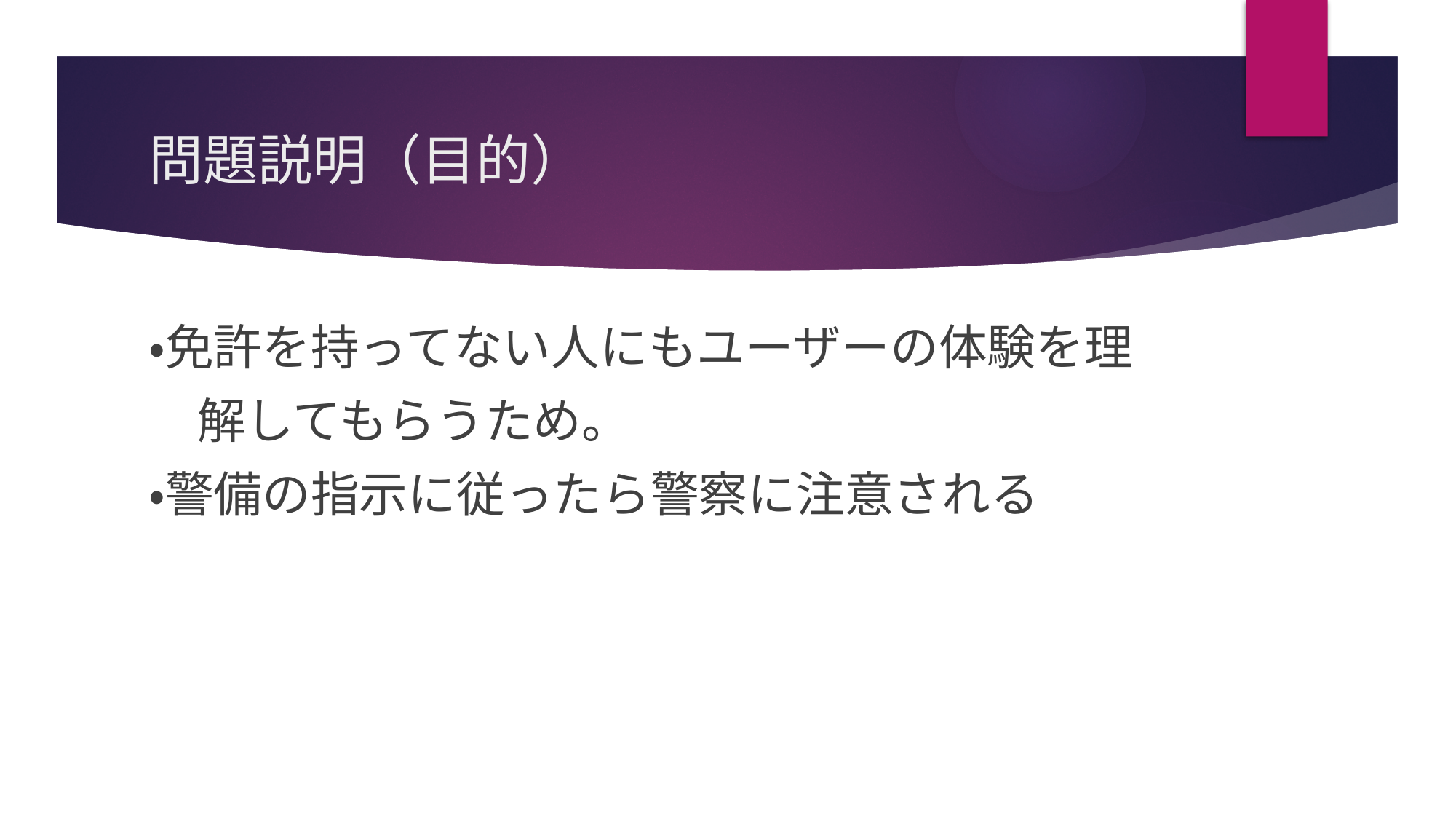

# 問題説明（目的）
・免許を持ってない人にもユーザーの体験を理
　解してもらうため。
・警備の指示に従ったら警察に注意される